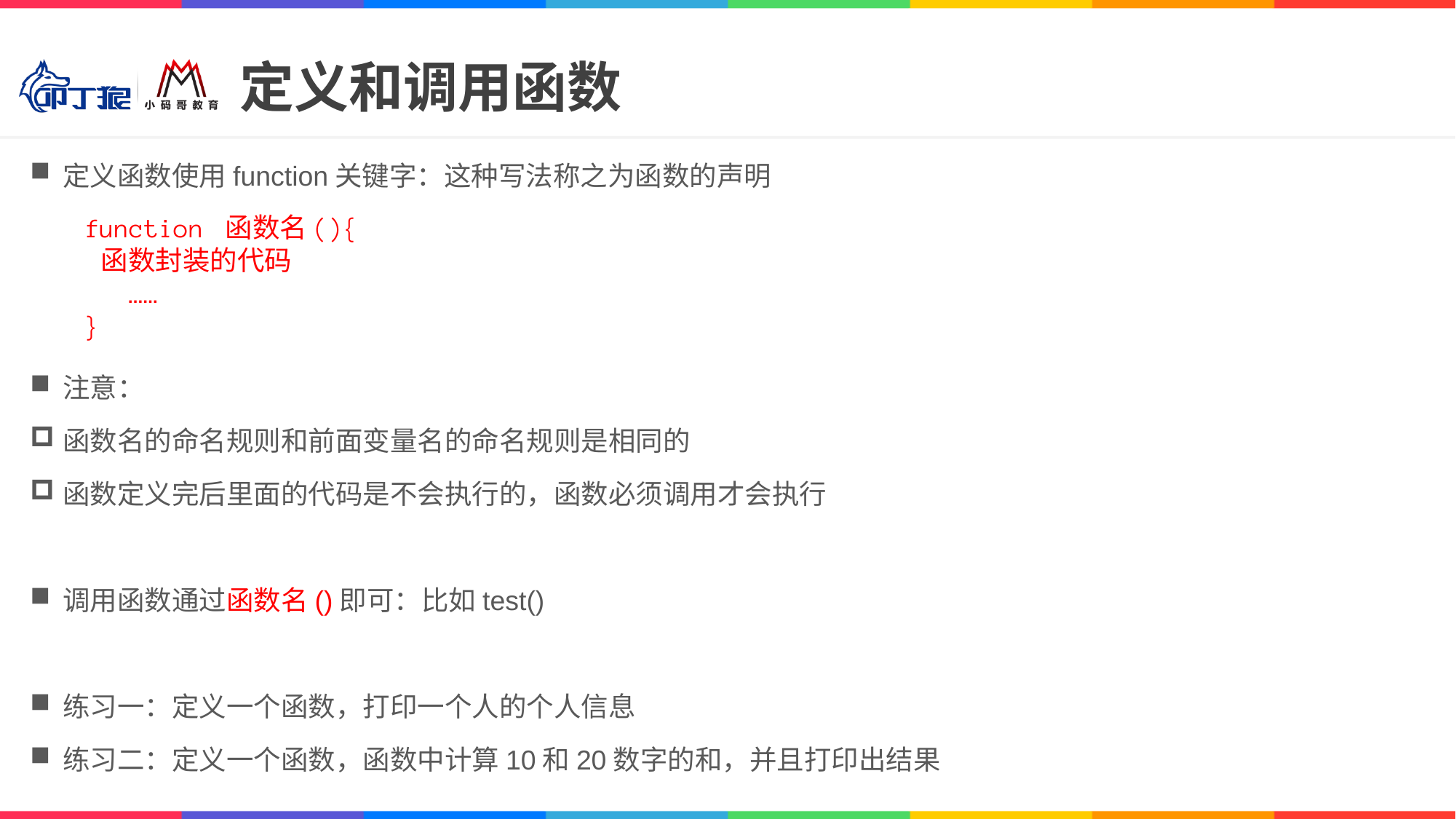

# 定义和调用函数
定义函数使用function关键字：这种写法称之为函数的声明

注意：
函数名的命名规则和前面变量名的命名规则是相同的
函数定义完后里面的代码是不会执行的，函数必须调用才会执行

调用函数通过函数名()即可：比如test()

练习一：定义一个函数，打印一个人的个人信息
练习二：定义一个函数，函数中计算10和20数字的和，并且打印出结果
 function 函数名(){
    函数封装的代码
    ……
 }